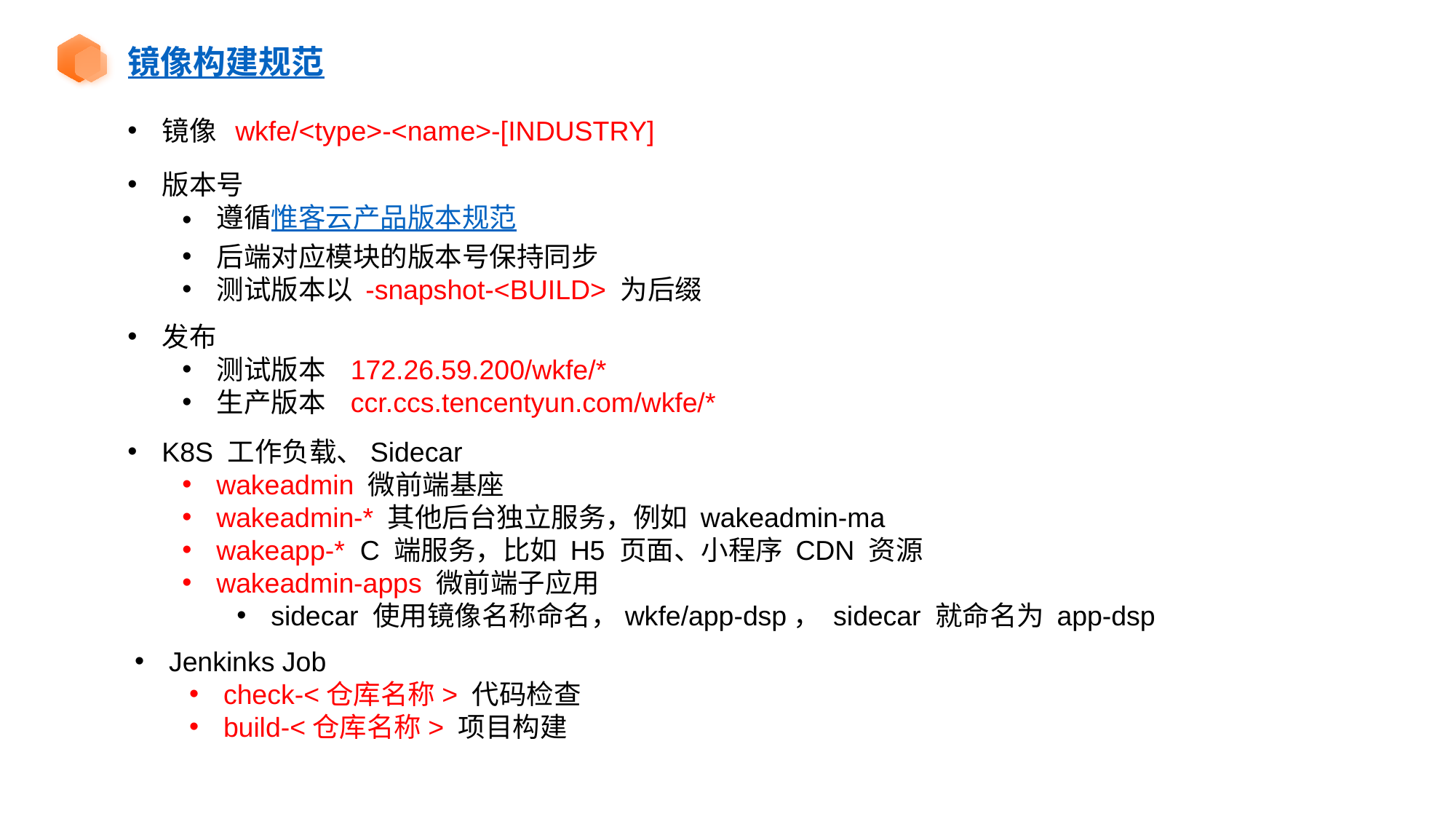

镜像构建规范
镜像  wkfe/<type>-<name>-[INDUSTRY]
版本号
遵循惟客云产品版本规范
后端对应模块的版本号保持同步
测试版本以 -snapshot-<BUILD> 为后缀
发布
测试版本   172.26.59.200/wkfe/*
生产版本   ccr.ccs.tencentyun.com/wkfe/*

K8S 工作负载、Sidecar
wakeadmin 微前端基座
wakeadmin-* 其他后台独立服务，例如 wakeadmin-ma
wakeapp-*  C 端服务，比如 H5 页面、小程序 CDN 资源
wakeadmin-apps 微前端子应用
sidecar 使用镜像名称命名，wkfe/app-dsp， sidecar 就命名为 app-dsp
Jenkinks Job
check-<仓库名称> 代码检查
build-<仓库名称> 项目构建